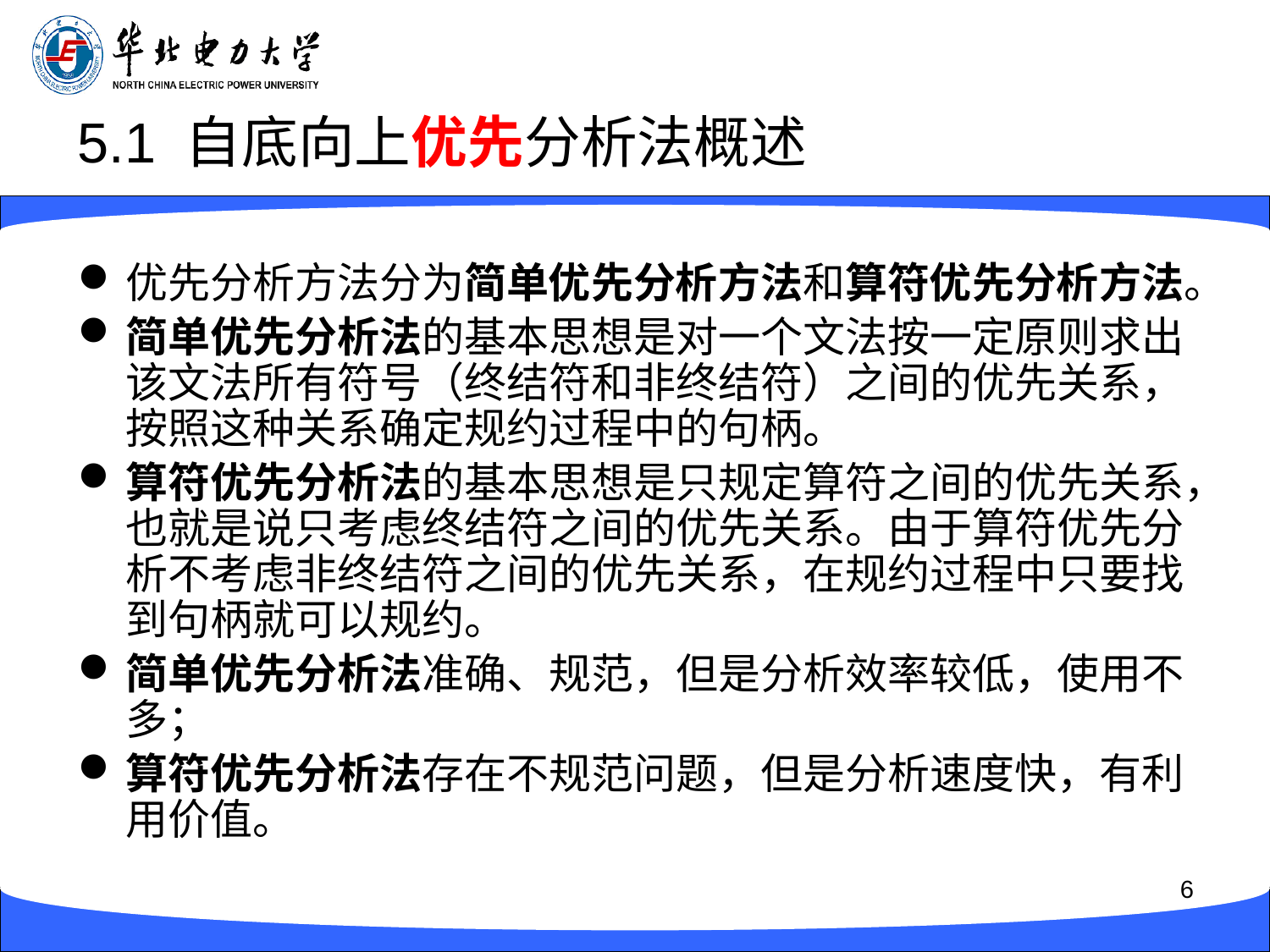

# 5.1 自底向上优先分析法概述
优先分析方法分为简单优先分析方法和算符优先分析方法。
简单优先分析法的基本思想是对一个文法按一定原则求出该文法所有符号（终结符和非终结符）之间的优先关系，按照这种关系确定规约过程中的句柄。
算符优先分析法的基本思想是只规定算符之间的优先关系，也就是说只考虑终结符之间的优先关系。由于算符优先分析不考虑非终结符之间的优先关系，在规约过程中只要找到句柄就可以规约。
简单优先分析法准确、规范，但是分析效率较低，使用不多；
算符优先分析法存在不规范问题，但是分析速度快，有利用价值。
6